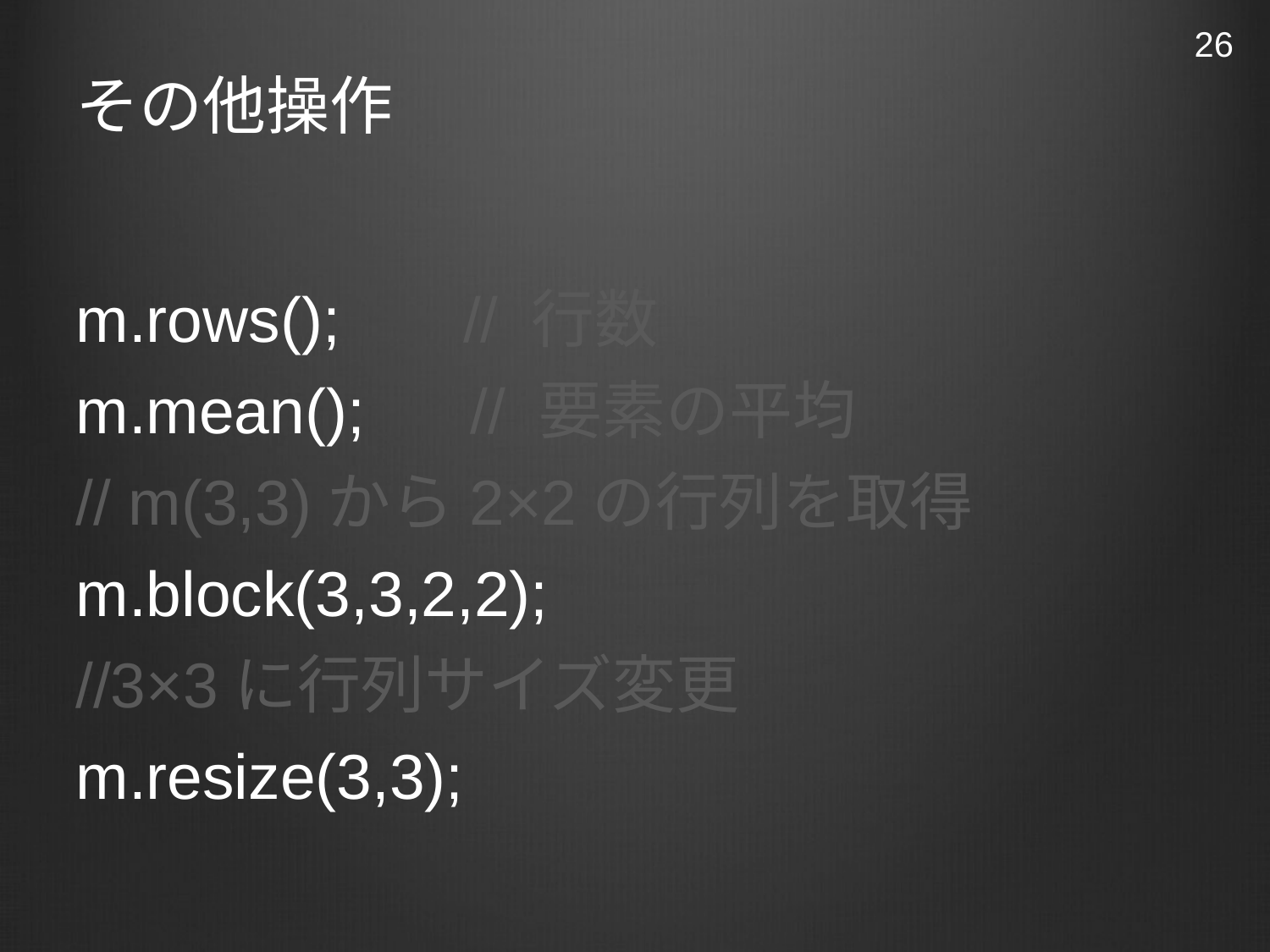

その他操作
26
m.rows();       // 行数
m.mean();      // 要素の平均
// m(3,3)から2×2の行列を取得
m.block(3,3,2,2);
//3×3に行列サイズ変更
m.resize(3,3);